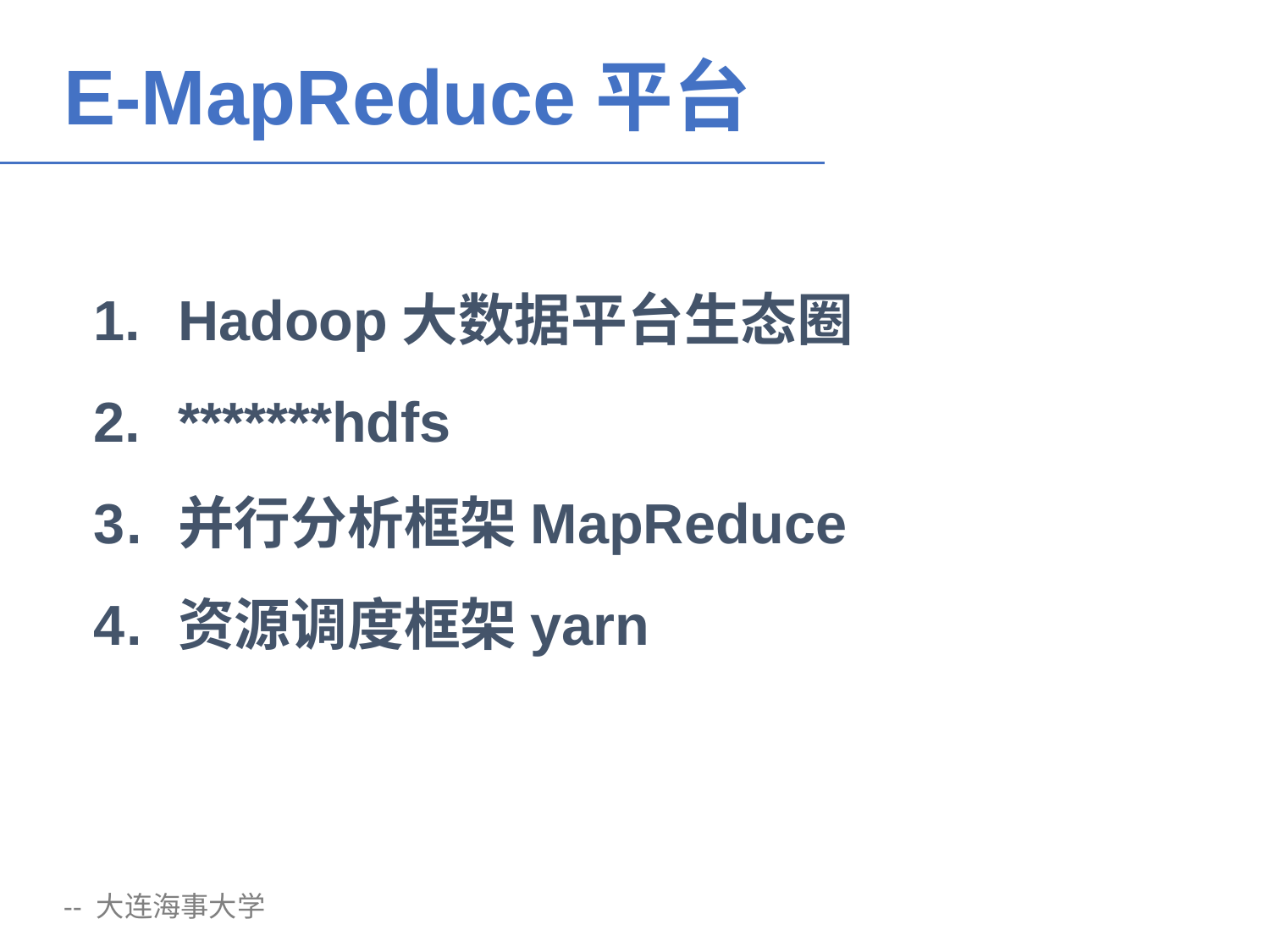

E-MapReduce平台
Hadoop大数据平台生态圈
*******hdfs
并行分析框架MapReduce
资源调度框架yarn
-- 大连海事大学